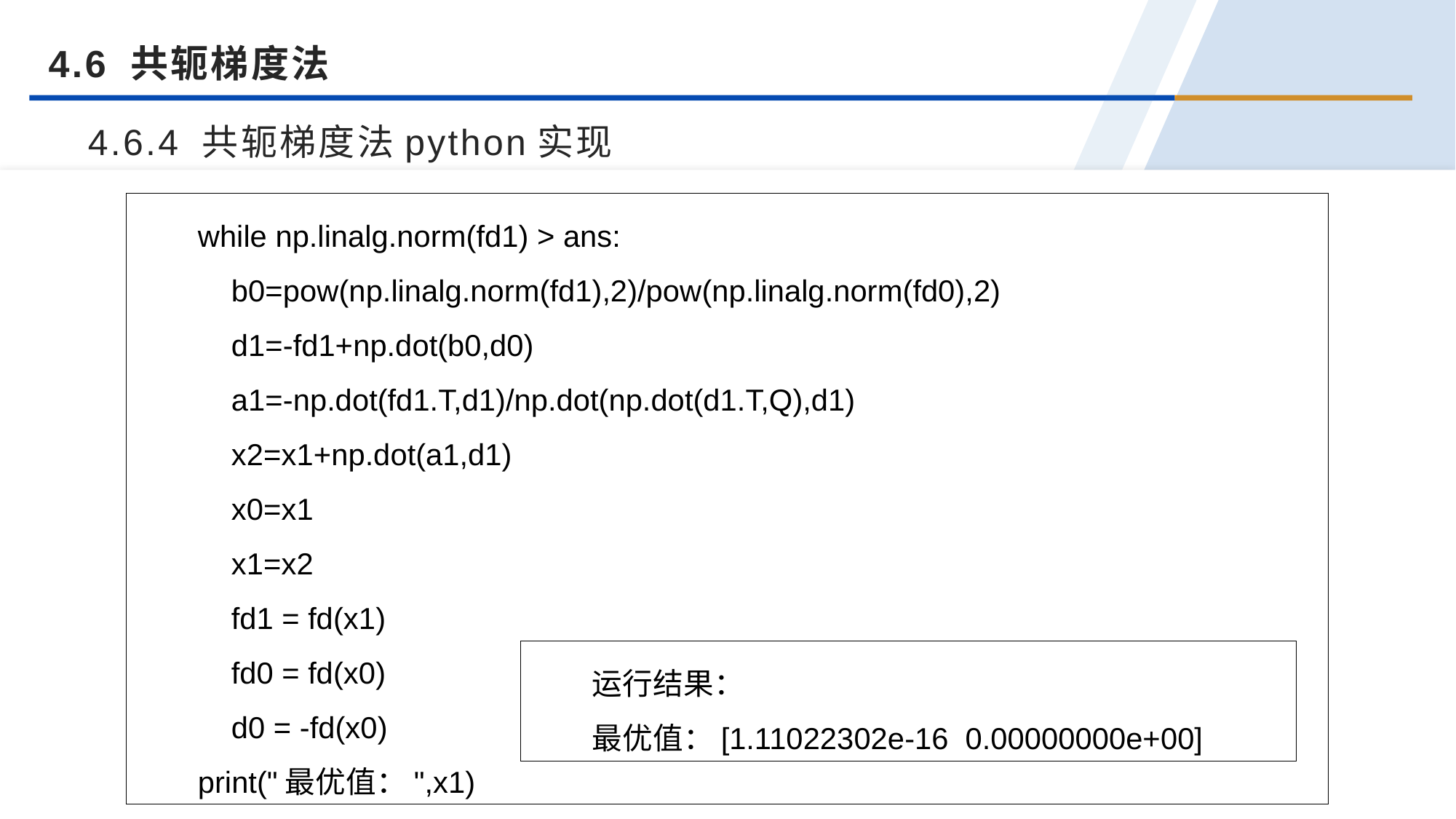

4.6 共轭梯度法
4.6.4 共轭梯度法python实现

while np.linalg.norm(fd1) > ans:
    b0=pow(np.linalg.norm(fd1),2)/pow(np.linalg.norm(fd0),2)
    d1=-fd1+np.dot(b0,d0)
    a1=-np.dot(fd1.T,d1)/np.dot(np.dot(d1.T,Q),d1)
    x2=x1+np.dot(a1,d1)
    x0=x1
    x1=x2
    fd1 = fd(x1)
    fd0 = fd(x0)
    d0 = -fd(x0)
print("最优值：",x1)
运行结果：
最优值：[1.11022302e-16  0.00000000e+00]